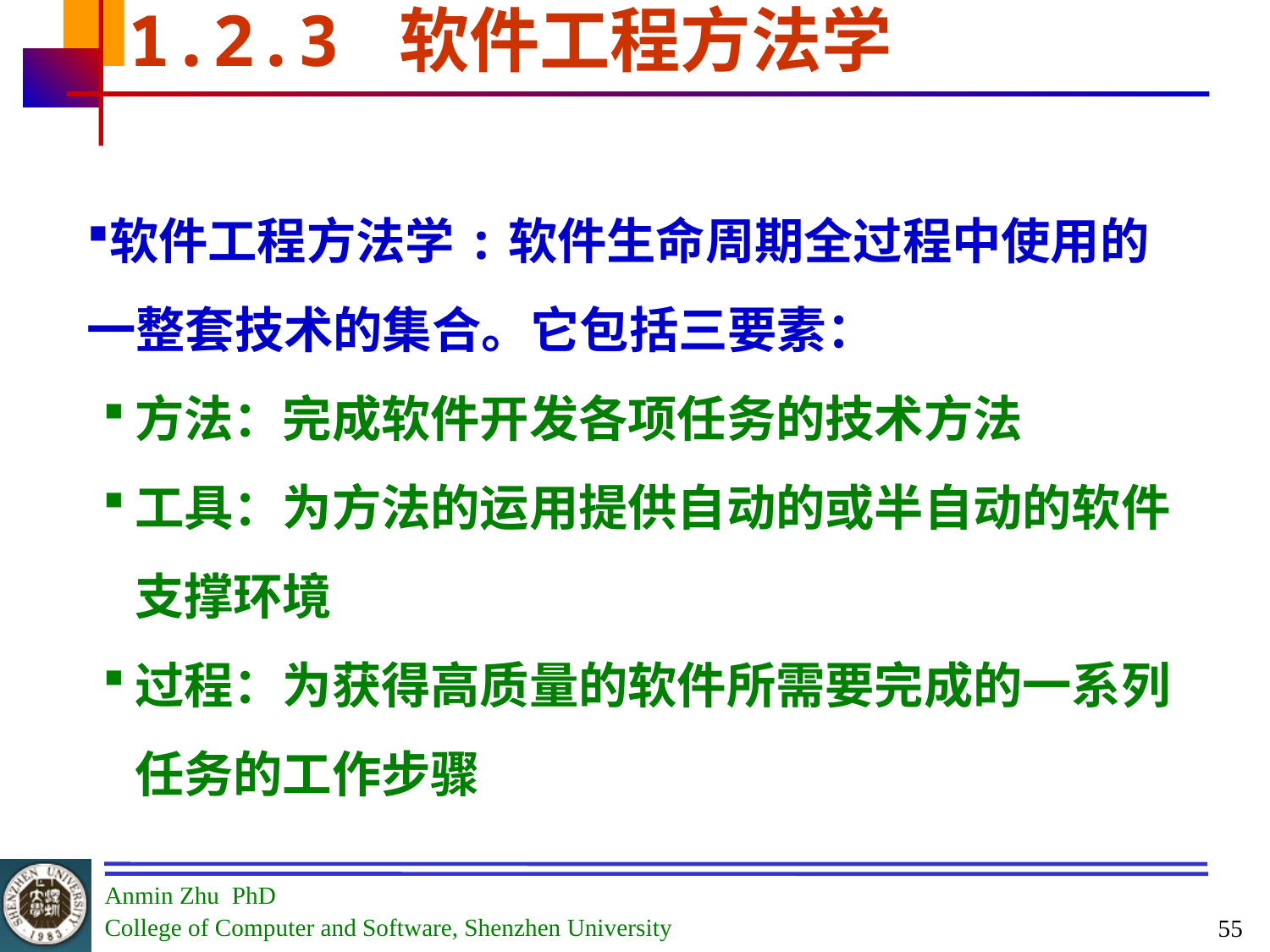

# 1.2.3 软件工程方法学
软件工程方法学:软件生命周期全过程中使用的一整套技术的集合。它包括三要素：
方法：完成软件开发各项任务的技术方法
工具：为方法的运用提供自动的或半自动的软件支撑环境
过程：为获得高质量的软件所需要完成的一系列任务的工作步骤